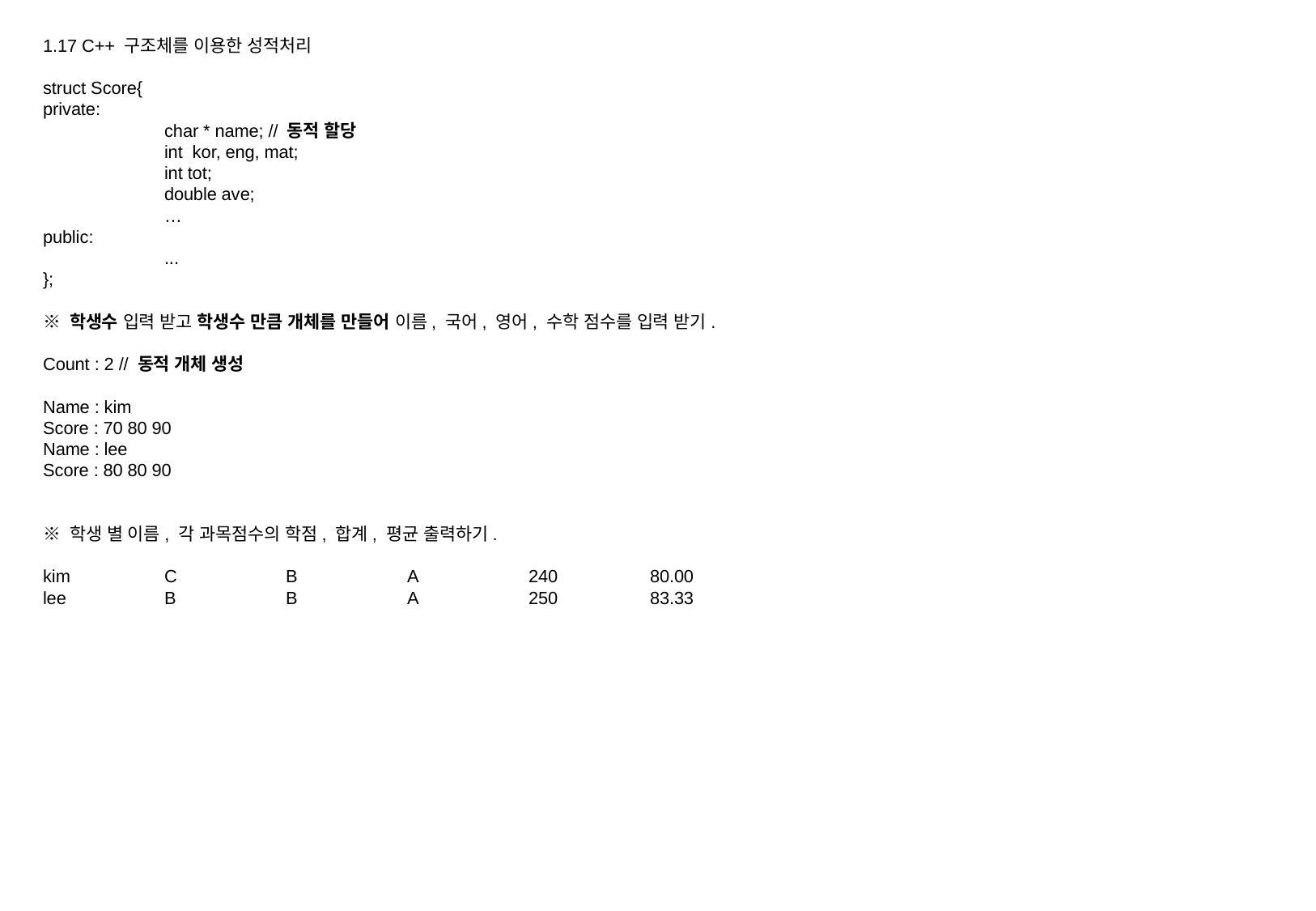

1.17 C++ 구조체를 이용한 성적처리

struct Score{
private:
	char * name; // 동적 할당
	int  kor, eng, mat;
	int tot;
	double ave;
	…
public:
	...
};

※ 학생수 입력 받고 학생수 만큼 개체를 만들어 이름, 국어, 영어, 수학 점수를 입력 받기.

Count : 2 // 동적 개체 생성

Name : kim
Score : 70 80 90
Name : lee
Score : 80 80 90

※ 학생 별 이름, 각 과목점수의 학점, 합계, 평균 출력하기.

kim	C	B	A	240	80.00
lee	B	B	A	250 	83.33